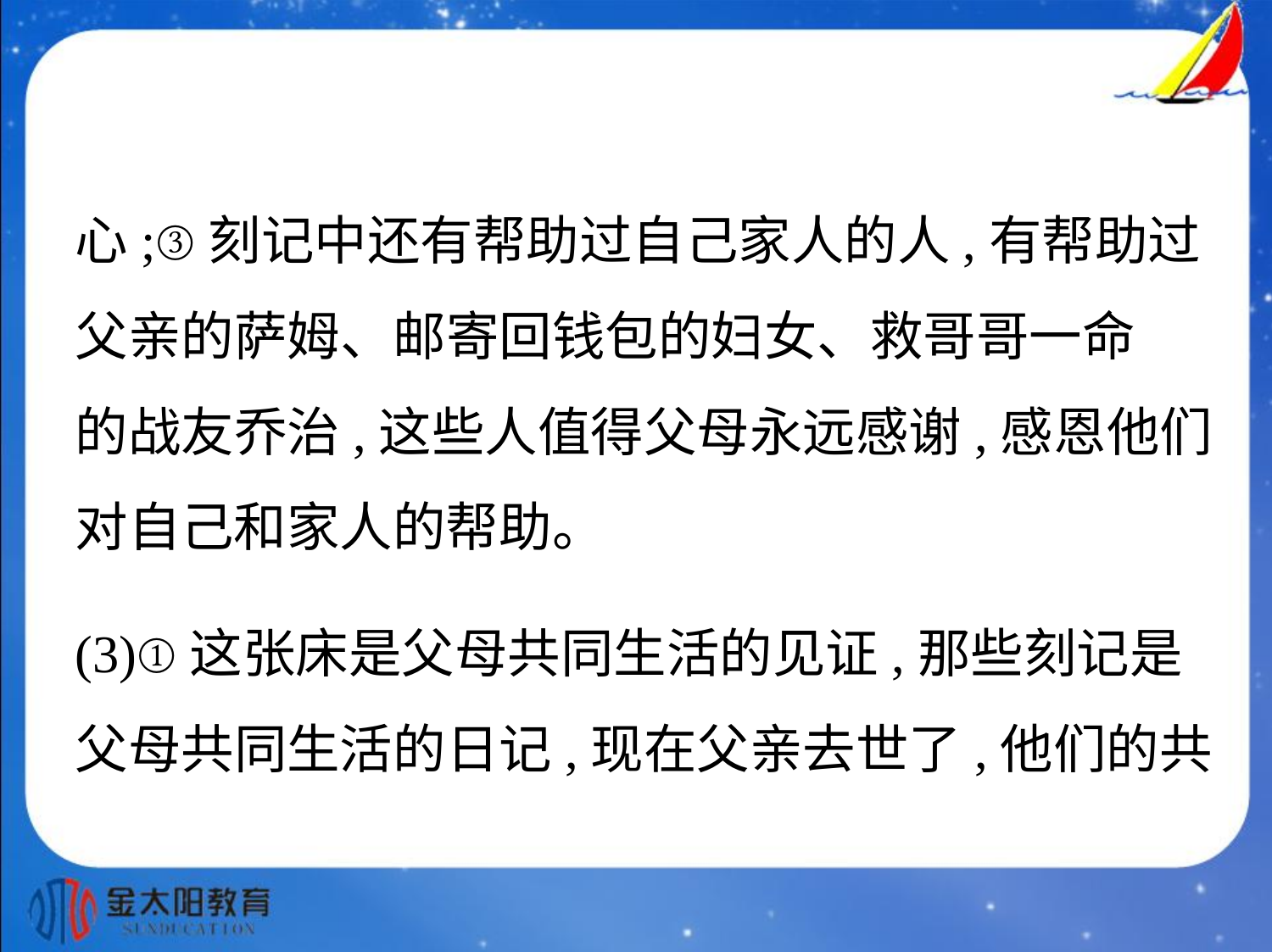

心;③刻记中还有帮助过自己家人的人,有帮助过
父亲的萨姆、邮寄回钱包的妇女、救哥哥一命
的战友乔治,这些人值得父母永远感谢,感恩他们
对自己和家人的帮助。
(3)①这张床是父母共同生活的见证,那些刻记是
父母共同生活的日记,现在父亲去世了,他们的共